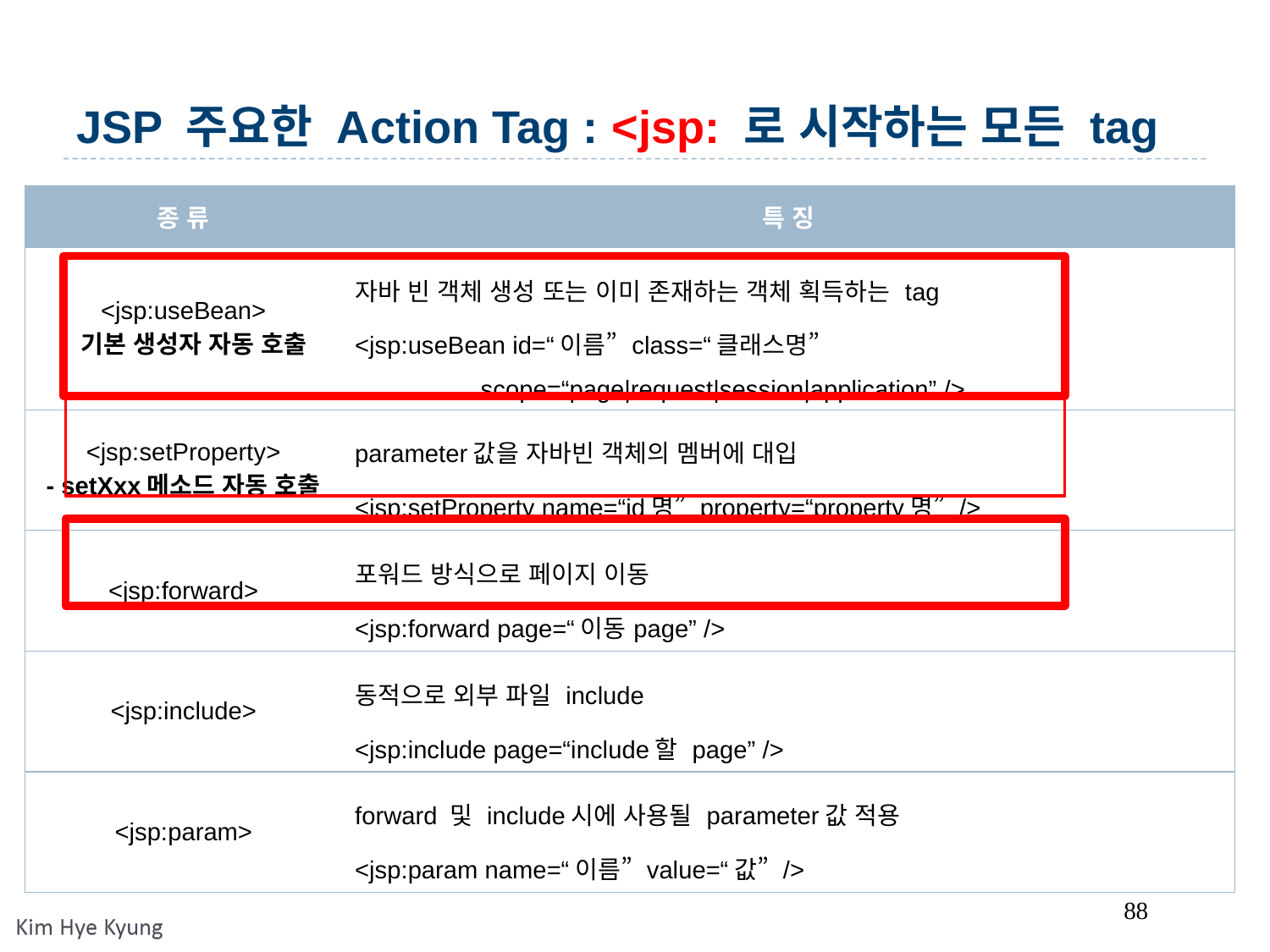

# JSP 주요한 Action Tag : <jsp: 로 시작하는 모든 tag
| 종 류 | 특 징 |
| --- | --- |
| <jsp:useBean> - 기본 생성자 자동 호출 | 자바 빈 객체 생성 또는 이미 존재하는 객체 획득하는 tag <jsp:useBean id=“이름” class=“클래스명” scope=“page|request|session|application” /> |
| <jsp:setProperty> - setXxx메소드 자동 호출 | parameter값을 자바빈 객체의 멤버에 대입 <jsp:setProperty name=“id명” property=“property명” /> |
| <jsp:forward> | 포워드 방식으로 페이지 이동 <jsp:forward page=“이동page” /> |
| <jsp:include> | 동적으로 외부 파일 include <jsp:include page=“include할 page” /> |
| <jsp:param> | forward 및 include시에 사용될 parameter값 적용 <jsp:param name=“이름” value=“값” /> |

88